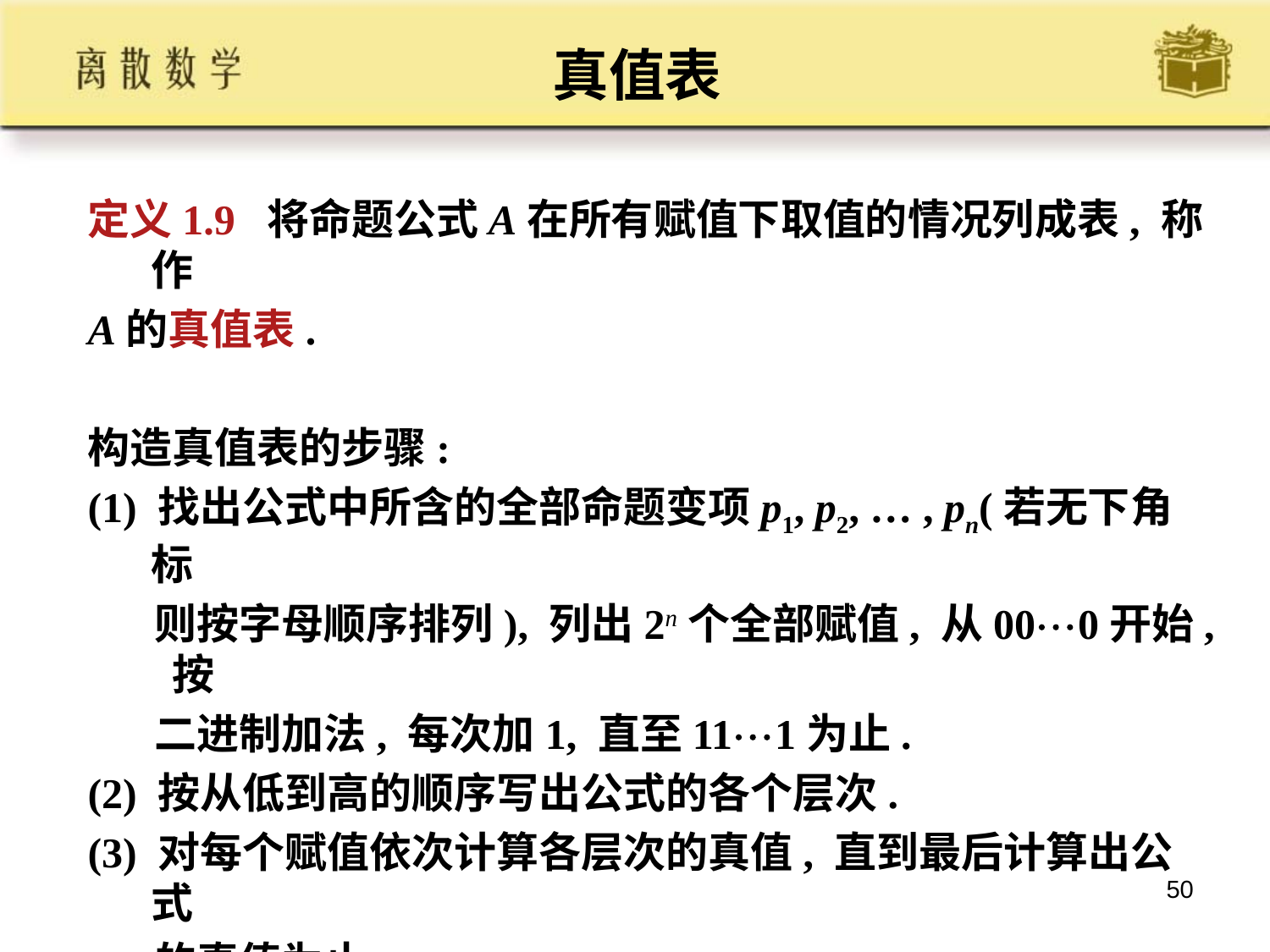

真值表
定义1.9  将命题公式A在所有赋值下取值的情况列成表, 称作
A的真值表.

构造真值表的步骤:
(1) 找出公式中所含的全部命题变项p1, p2, … , pn(若无下角标
      则按字母顺序排列), 列出2n个全部赋值, 从00…0开始, 按
      二进制加法, 每次加1, 直至11…1为止.
(2) 按从低到高的顺序写出公式的各个层次.
(3) 对每个赋值依次计算各层次的真值, 直到最后计算出公式
      的真值为止.
50